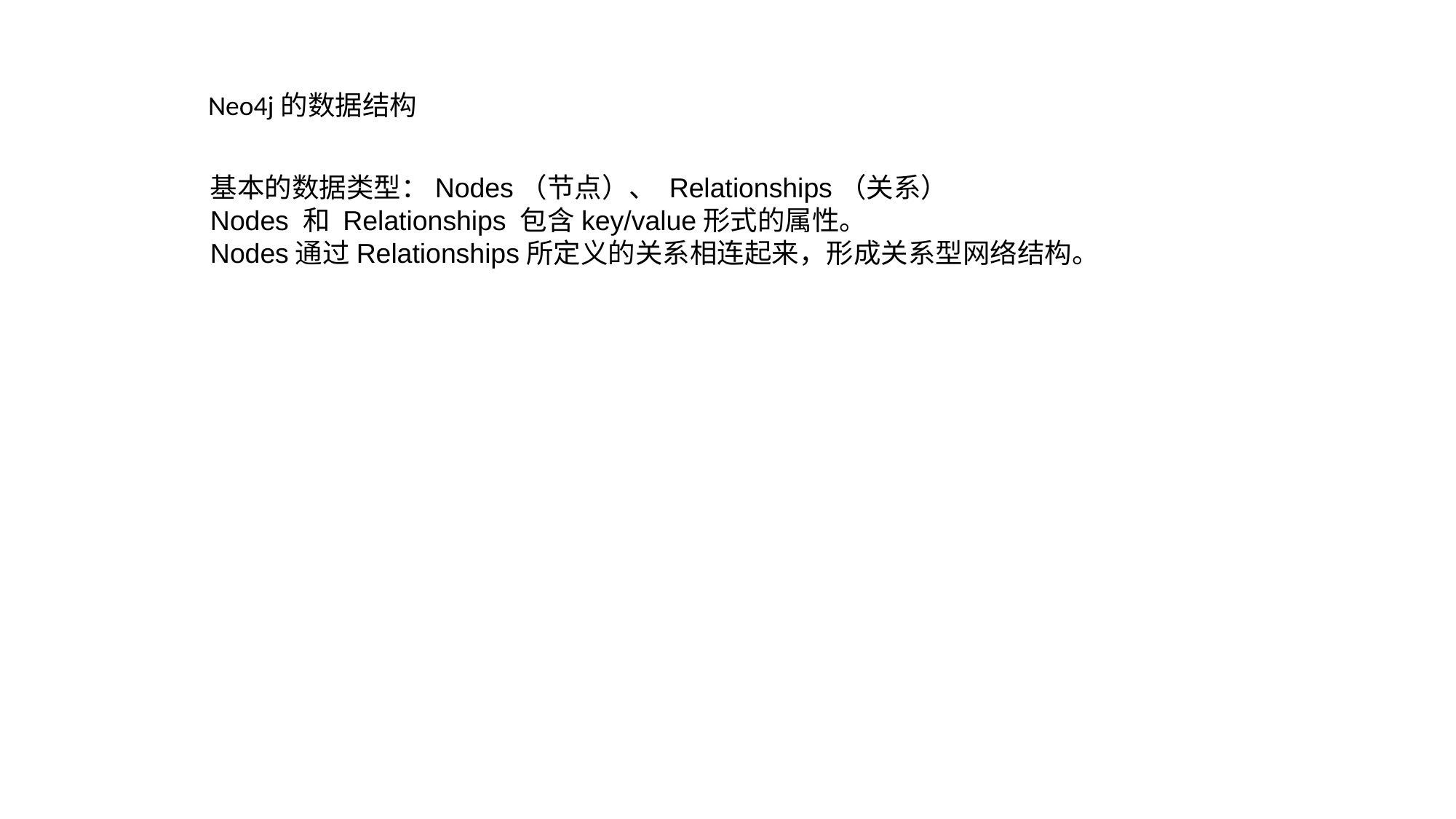

Neo4j的数据结构
基本的数据类型：Nodes（节点）、 Relationships（关系）
Nodes 和 Relationships 包含key/value形式的属性。
Nodes通过Relationships所定义的关系相连起来，形成关系型网络结构。